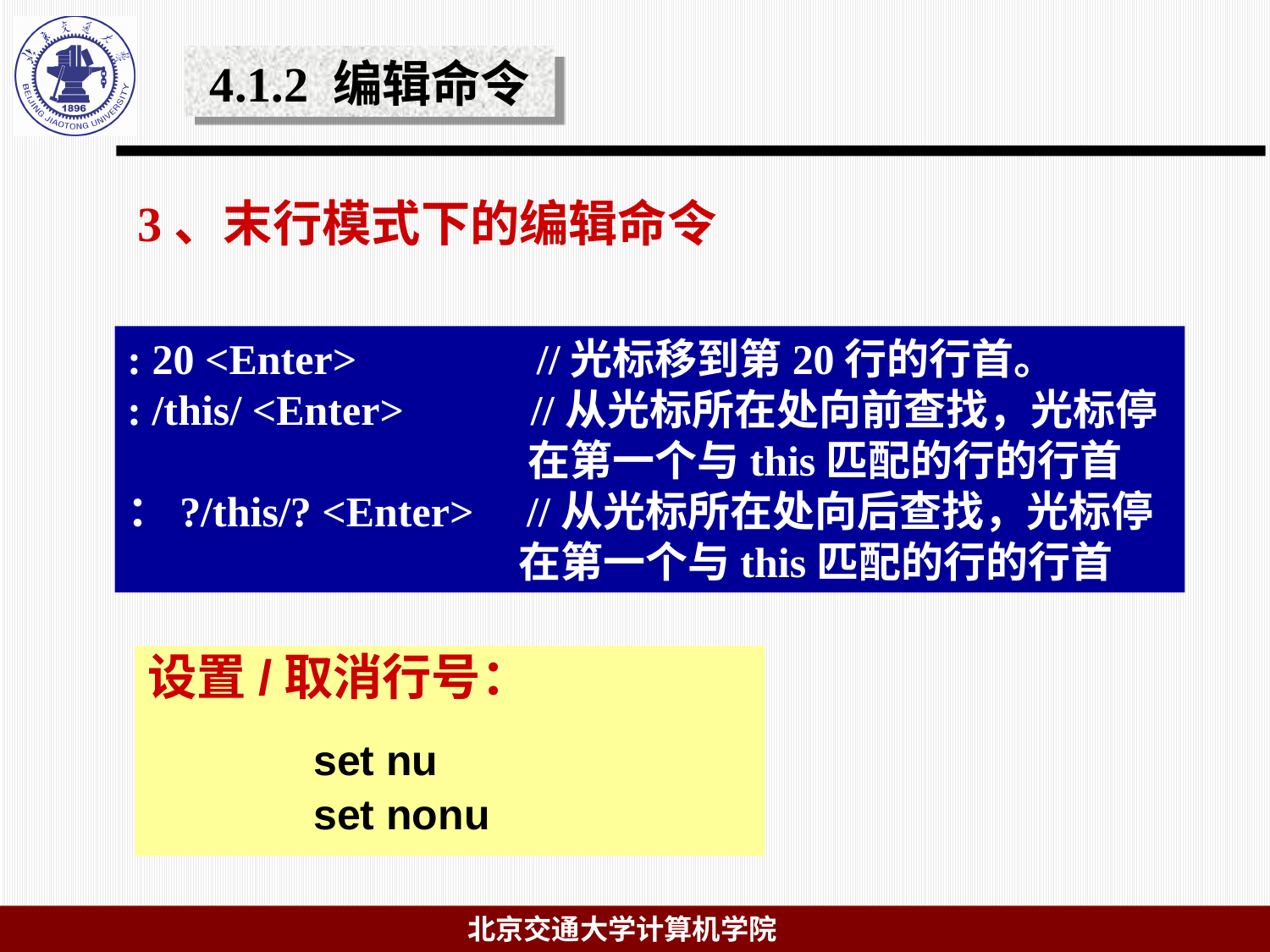

4.1.2 编辑命令
# 3、末行模式下的编辑命令
: 20 <Enter>                 //光标移到第20行的行首。
: /this/ <Enter>            //从光标所在处向前查找，光标停
                                         在第一个与this匹配的行的行首
：?/this/? <Enter>     //从光标所在处向后查找，光标停
                                        在第一个与this匹配的行的行首
设置/取消行号：
              set nu
              set nonu